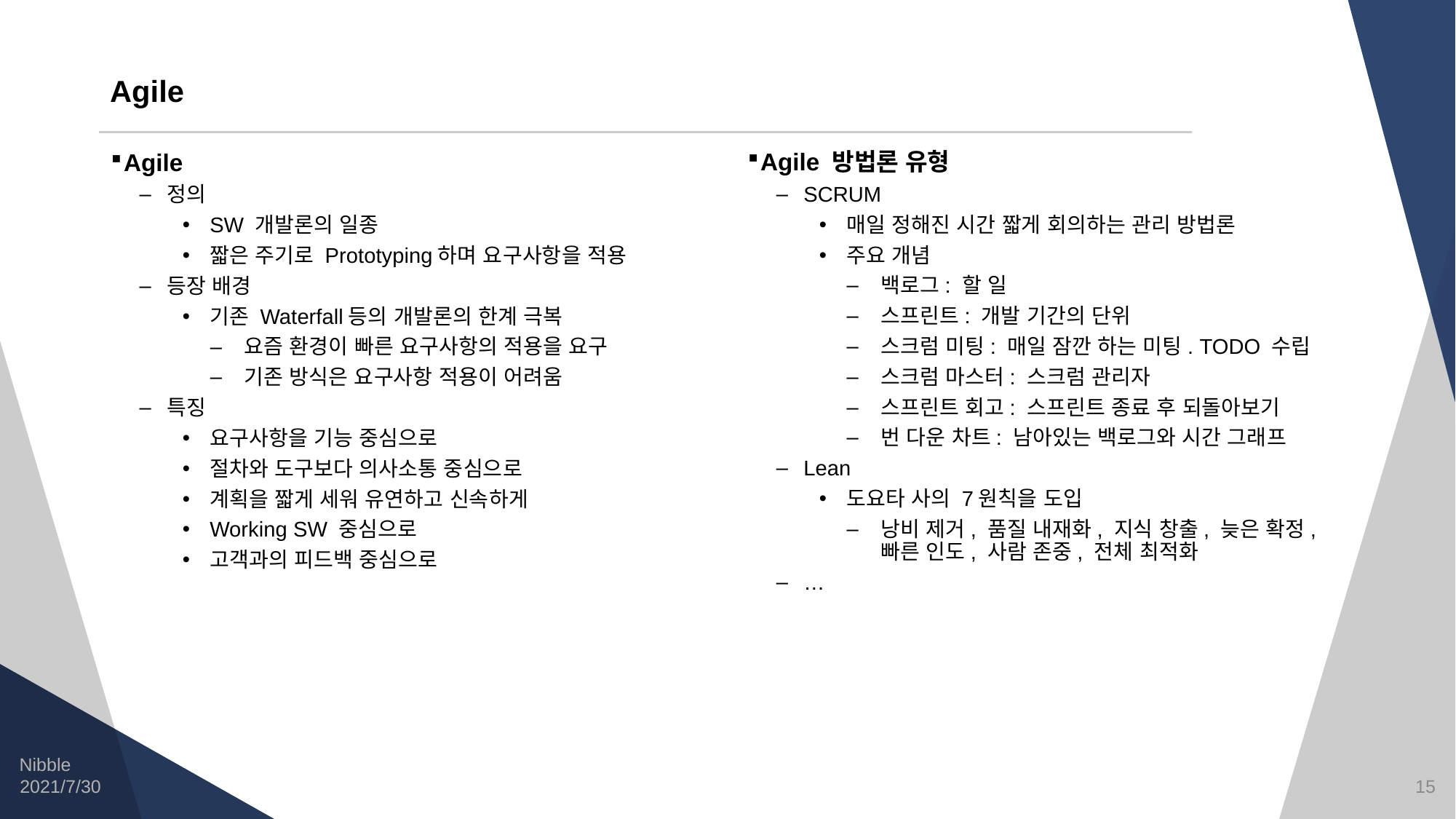

# Agile
Agile 방법론 유형
SCRUM
매일 정해진 시간 짧게 회의하는 관리 방법론
주요 개념
백로그: 할 일
스프린트: 개발 기간의 단위
스크럼 미팅: 매일 잠깐 하는 미팅. TODO 수립
스크럼 마스터: 스크럼 관리자
스프린트 회고: 스프린트 종료 후 되돌아보기
번 다운 차트: 남아있는 백로그와 시간 그래프
Lean
도요타 사의 7원칙을 도입
낭비 제거, 품질 내재화, 지식 창출, 늦은 확정, 빠른 인도, 사람 존중, 전체 최적화
…
Agile
정의
SW 개발론의 일종
짧은 주기로 Prototyping하며 요구사항을 적용
등장 배경
기존 Waterfall등의 개발론의 한계 극복
요즘 환경이 빠른 요구사항의 적용을 요구
기존 방식은 요구사항 적용이 어려움
특징
요구사항을 기능 중심으로
절차와 도구보다 의사소통 중심으로
계획을 짧게 세워 유연하고 신속하게
Working SW 중심으로
고객과의 피드백 중심으로

Nibble
2021/7/30
15